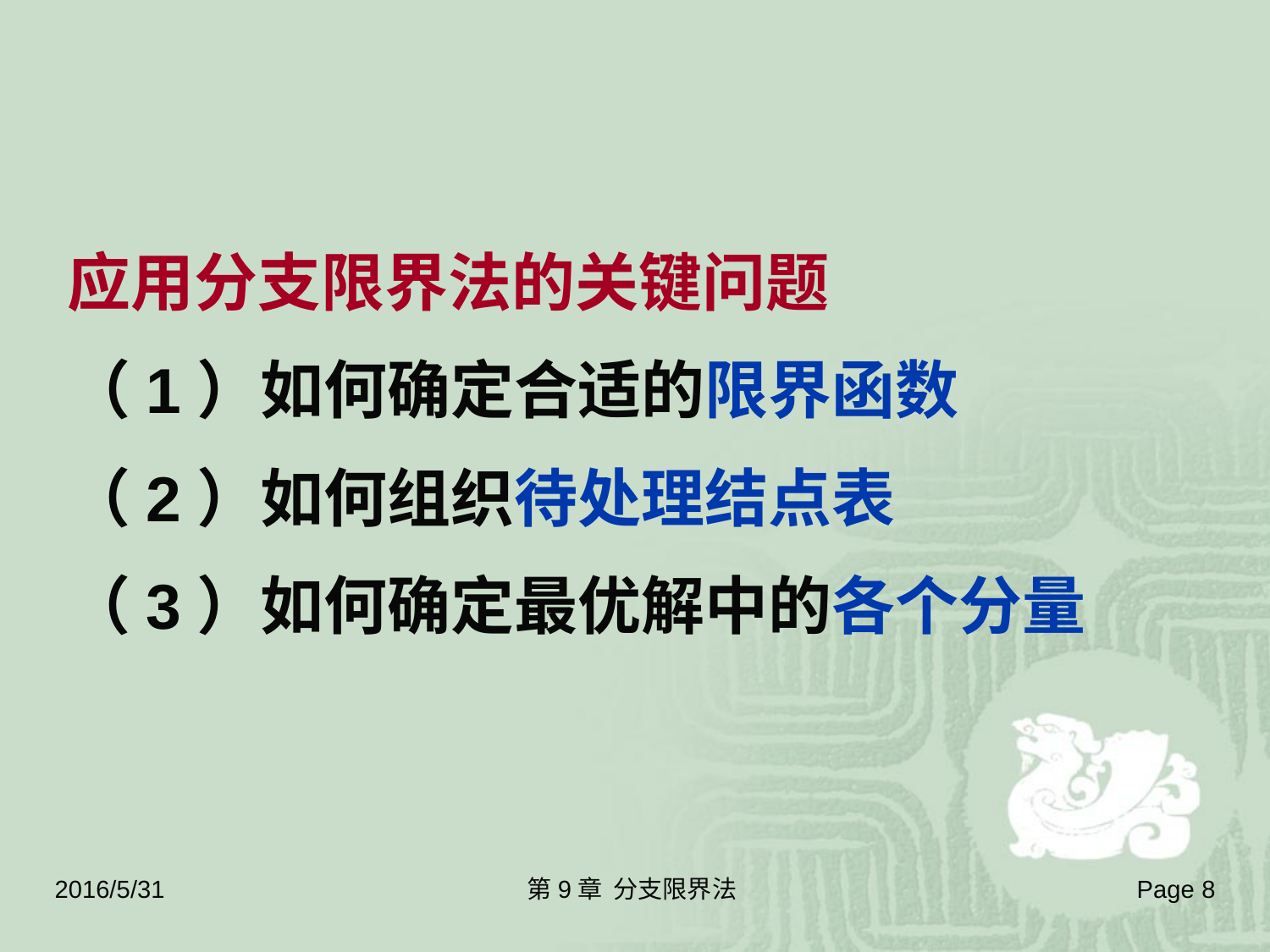

应用分支限界法的关键问题
（1）如何确定合适的限界函数
（2）如何组织待处理结点表
（3）如何确定最优解中的各个分量
2016/5/31
第9章  分支限界法
Page 8